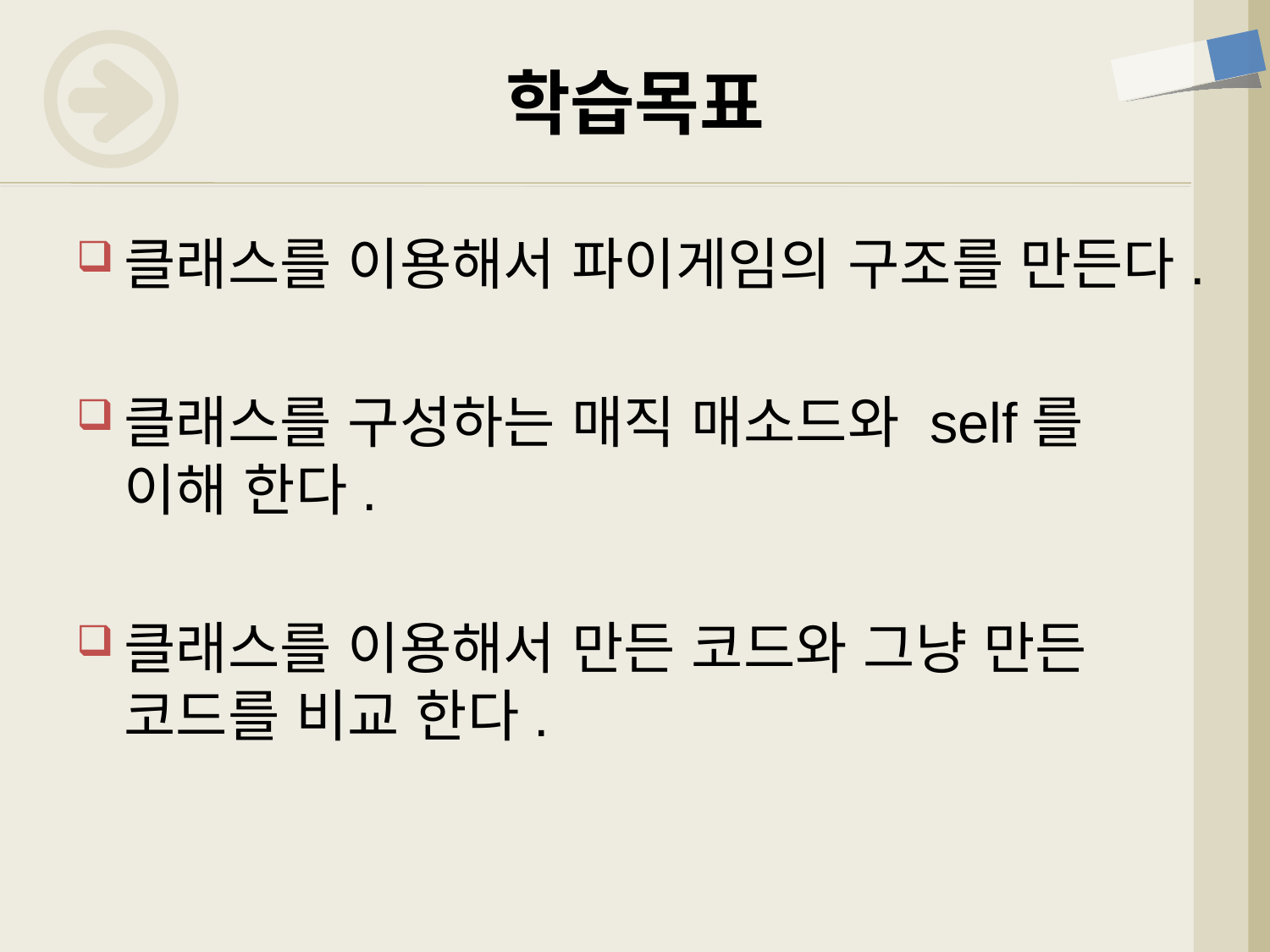

# 학습목표
클래스를 이용해서 파이게임의 구조를 만든다.

클래스를 구성하는 매직 매소드와 self를 이해 한다.

클래스를 이용해서 만든 코드와 그냥 만든 코드를 비교 한다.